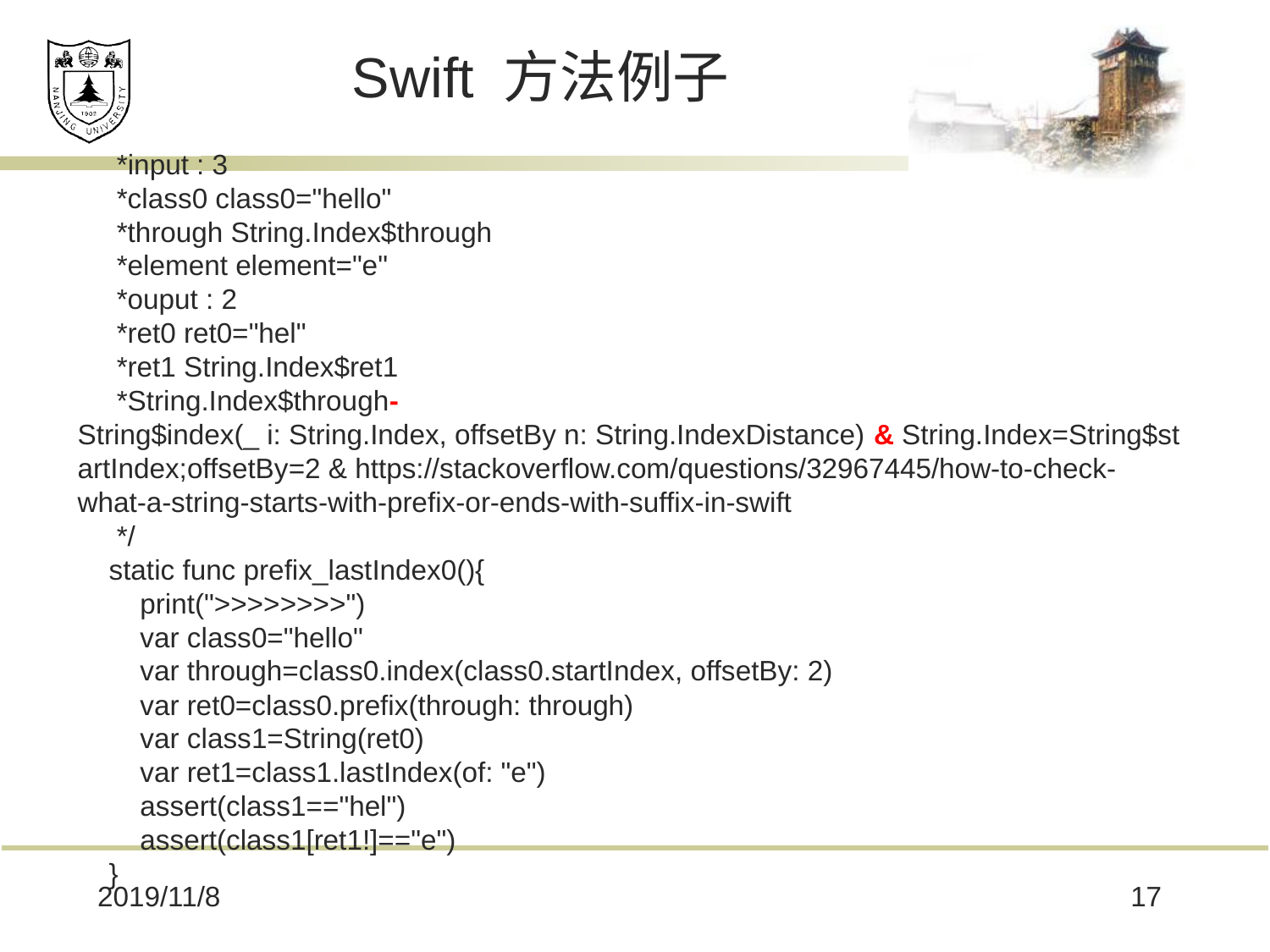

# Swift 方法例子
     *input : 3
     *class0 class0="hello"
     *through String.Index$through
     *element element="e"
     *ouput : 2
     *ret0 ret0="hel"
     *ret1 String.Index$ret1
     *String.Index$through-String$index(_ i: String.Index, offsetBy n: String.IndexDistance) & String.Index=String$startIndex;offsetBy=2 & https://stackoverflow.com/questions/32967445/how-to-check-what-a-string-starts-with-prefix-or-ends-with-suffix-in-swift
     */
    static func prefix_lastIndex0(){
        print(">>>>>>>>")
        var class0="hello"
        var through=class0.index(class0.startIndex, offsetBy: 2)
        var ret0=class0.prefix(through: through)
        var class1=String(ret0)
        var ret1=class1.lastIndex(of: "e")
        assert(class1=="hel")
        assert(class1[ret1!]=="e")
    }
2019/11/8
17